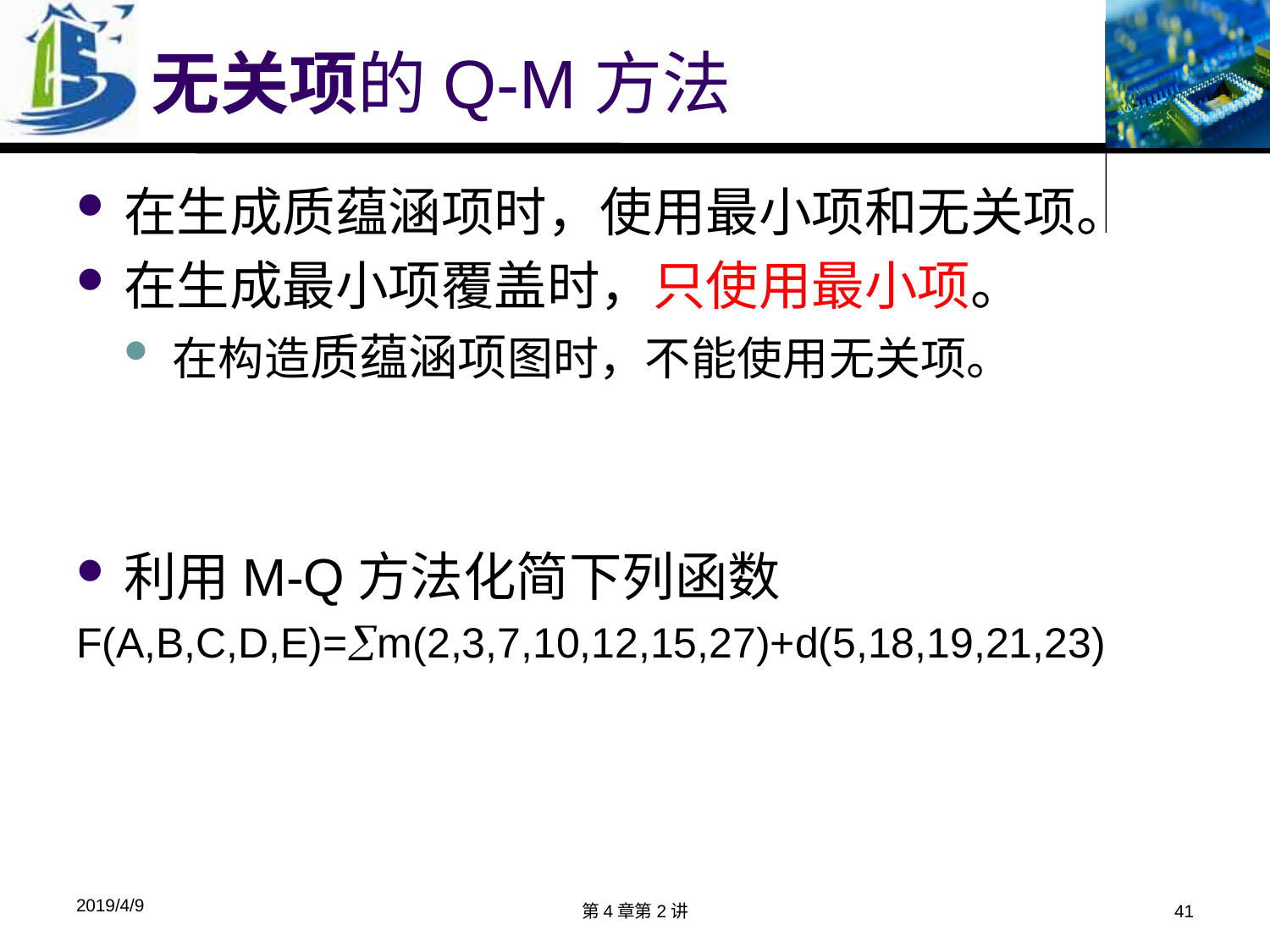

# 无关项的Q-M方法
在生成质蕴涵项时，使用最小项和无关项。
在生成最小项覆盖时，只使用最小项。
在构造质蕴涵项图时，不能使用无关项。

利用M-Q方法化简下列函数
F(A,B,C,D,E)=∑m(2,3,7,10,12,15,27)+d(5,18,19,21,23)

2019/4/9
第4章第2讲
41